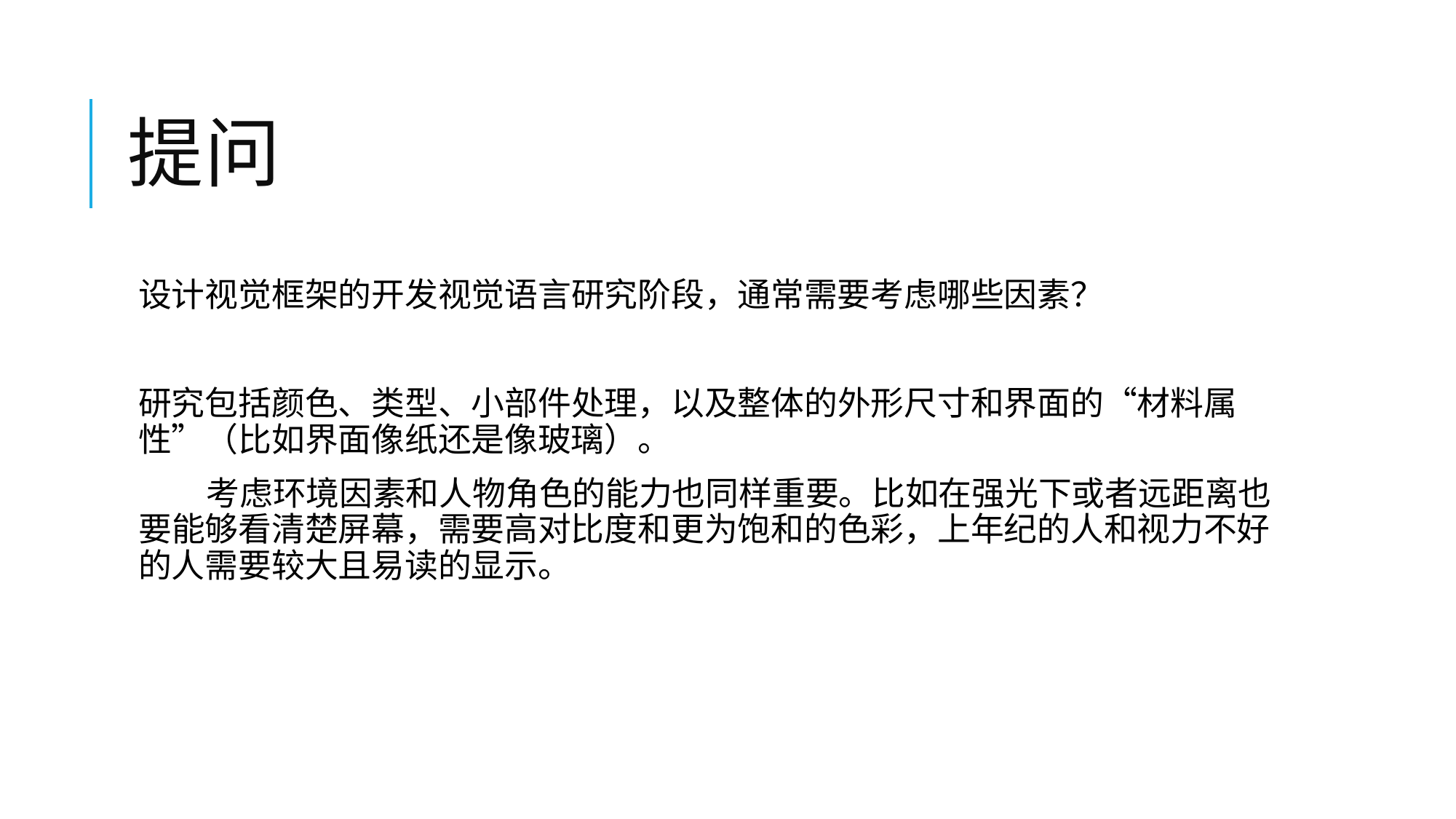

# 提问
设计视觉框架的开发视觉语言研究阶段，通常需要考虑哪些因素？

研究包括颜色、类型、小部件处理，以及整体的外形尺寸和界面的“材料属性”（比如界面像纸还是像玻璃）。
        考虑环境因素和人物角色的能力也同样重要。比如在强光下或者远距离也要能够看清楚屏幕，需要高对比度和更为饱和的色彩，上年纪的人和视力不好的人需要较大且易读的显示。